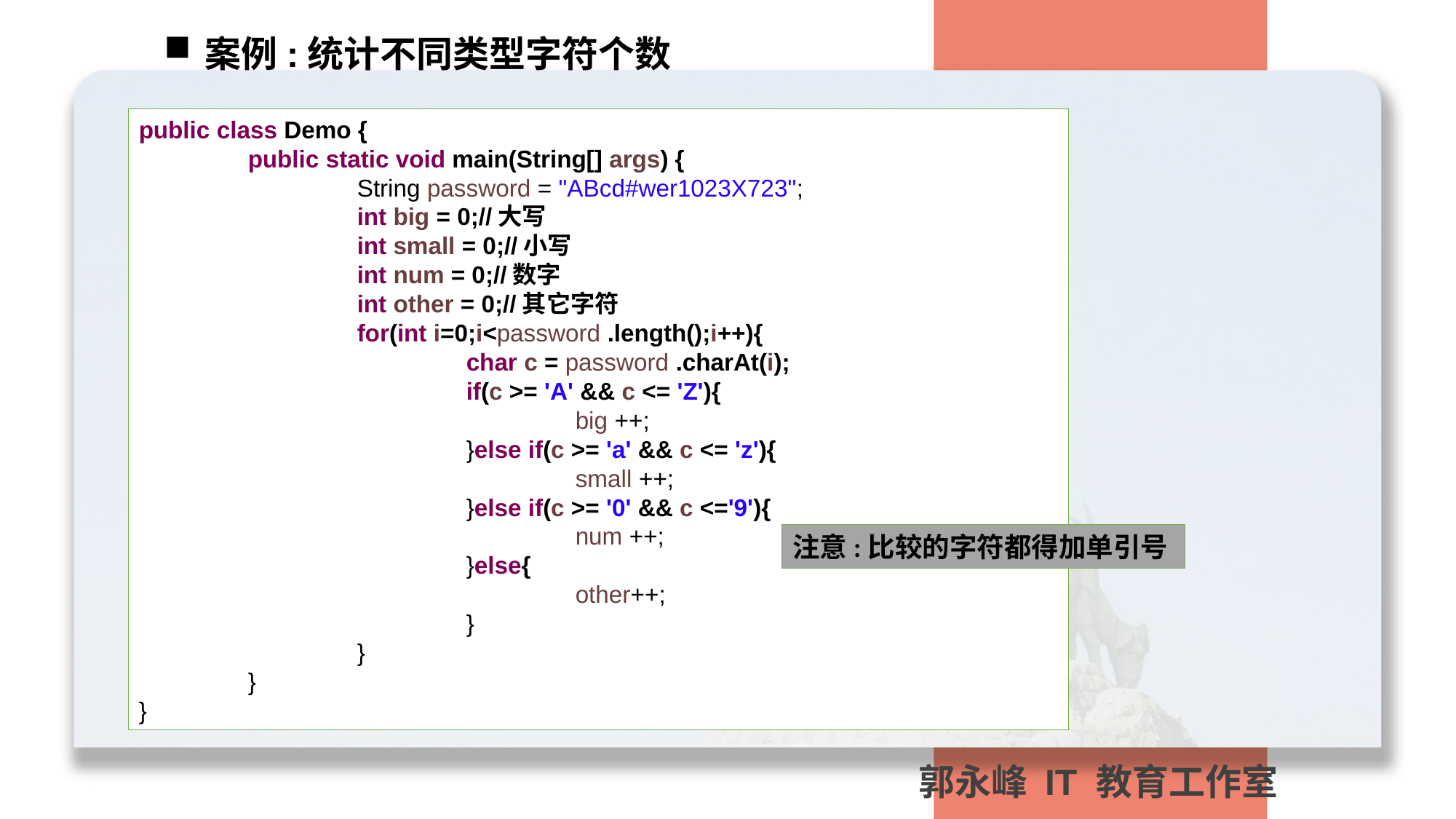

案例:统计不同类型字符个数
public class Demo {
	public static void main(String[] args) {
		String password = "ABcd#wer1023X723";
		int big = 0;//大写
		int small = 0;//小写
		int num = 0;//数字
		int other = 0;//其它字符
		for(int i=0;i<password .length();i++){
			char c = password .charAt(i);
			if(c >= 'A' && c <= 'Z'){
				big ++;
			}else if(c >= 'a' && c <= 'z'){
				small ++;
			}else if(c >= '0' && c <='9'){
				num ++;
			}else{
				other++;
			}
		}
	}
}
注意:比较的字符都得加单引号